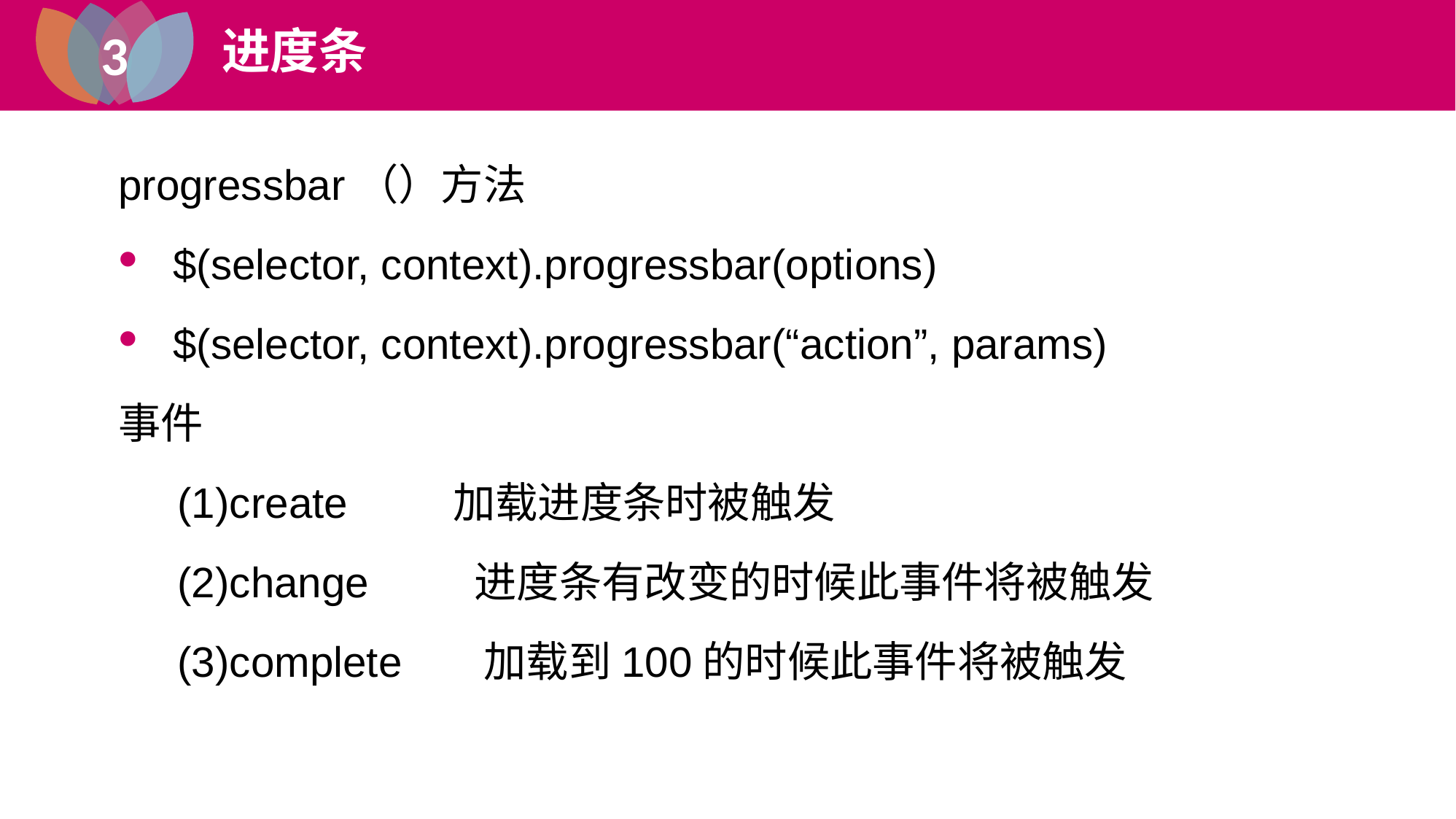

3
进度条
2
progressbar（）方法
$(selector, context).progressbar(options)
$(selector, context).progressbar(“action”, params)
事件
     (1)create        加载进度条时被触发
     (2)change        进度条有改变的时候此事件将被触发
     (3)complete      加载到100的时候此事件将被触发